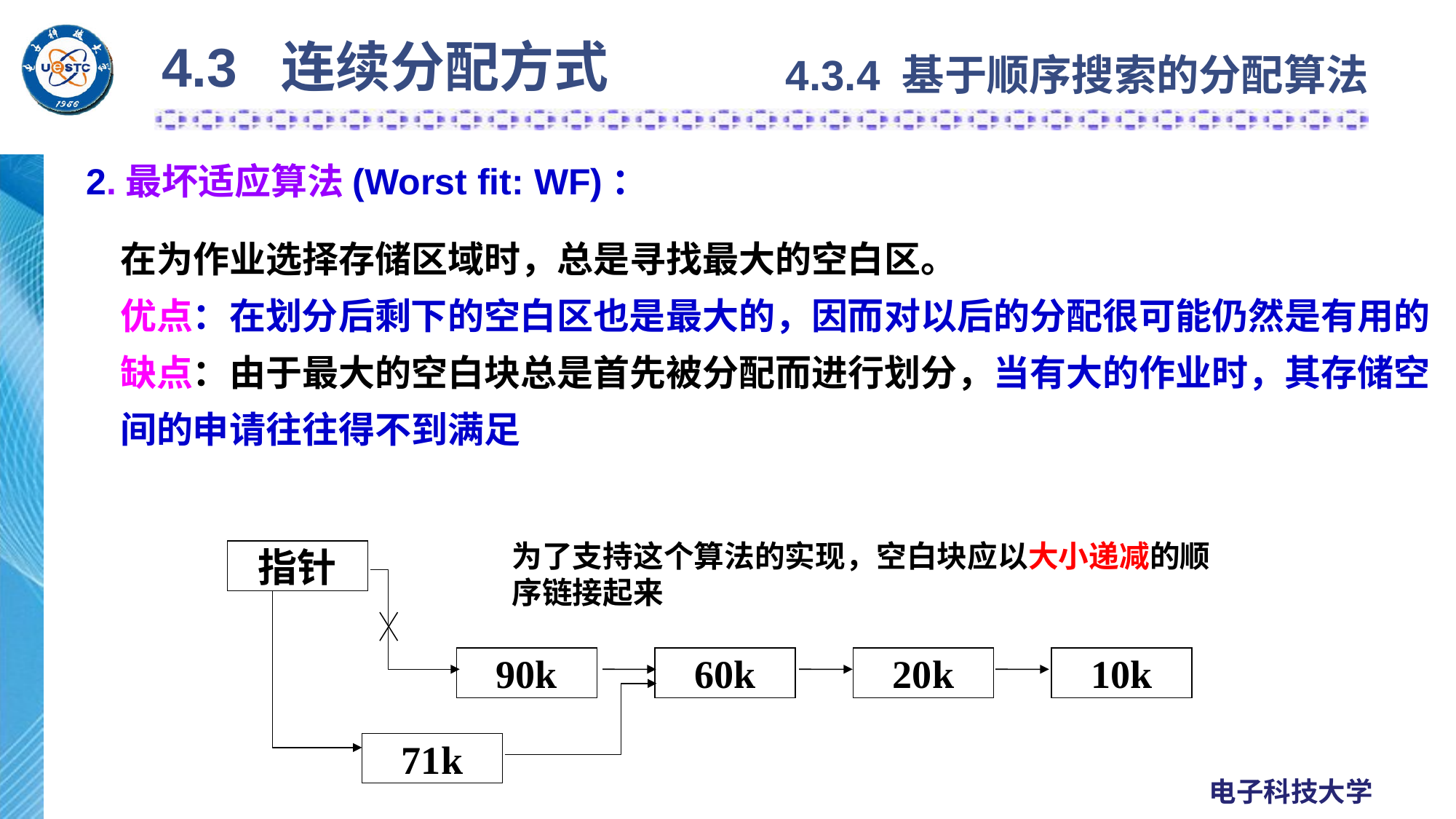

4.3  连续分配方式
# 4.3.4 基于顺序搜索的分配算法
2.最坏适应算法(Worst fit: WF)：
在为作业选择存储区域时，总是寻找最大的空白区。
优点：在划分后剩下的空白区也是最大的，因而对以后的分配很可能仍然是有用的
缺点：由于最大的空白块总是首先被分配而进行划分，当有大的作业时，其存储空间的申请往往得不到满足
为了支持这个算法的实现，空白块应以大小递减的顺序链接起来
指针

90k
60k
20k
10k

71k